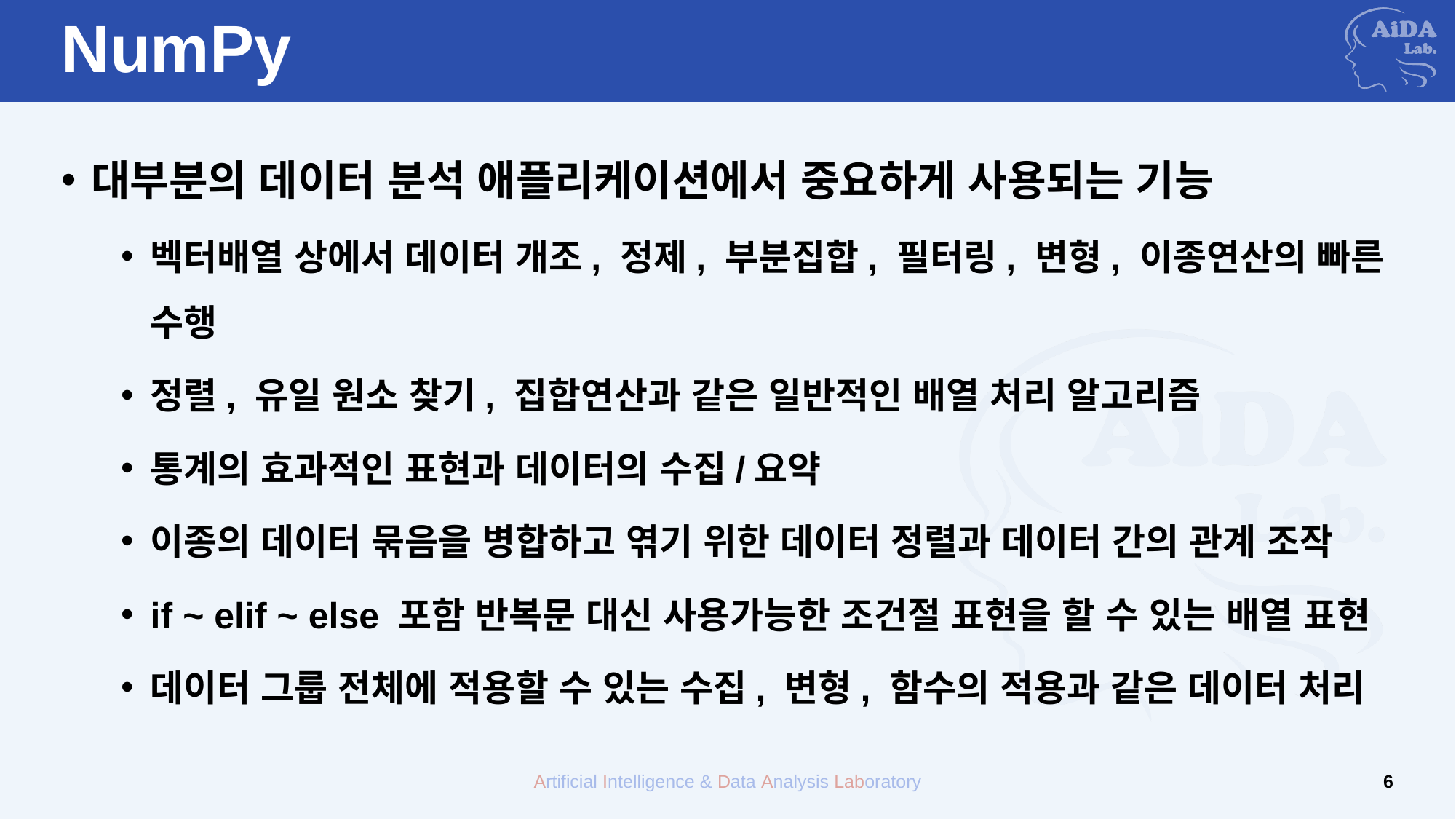

# NumPy
대부분의 데이터 분석 애플리케이션에서 중요하게 사용되는 기능
벡터배열 상에서 데이터 개조, 정제, 부분집합, 필터링, 변형, 이종연산의 빠른 수행
정렬, 유일 원소 찾기, 집합연산과 같은 일반적인 배열 처리 알고리즘
통계의 효과적인 표현과 데이터의 수집/요약
이종의 데이터 묶음을 병합하고 엮기 위한 데이터 정렬과 데이터 간의 관계 조작
if ~ elif ~ else 포함 반복문 대신 사용가능한 조건절 표현을 할 수 있는 배열 표현
데이터 그룹 전체에 적용할 수 있는 수집, 변형, 함수의 적용과 같은 데이터 처리
Artificial Intelligence & Data Analysis Laboratory
6